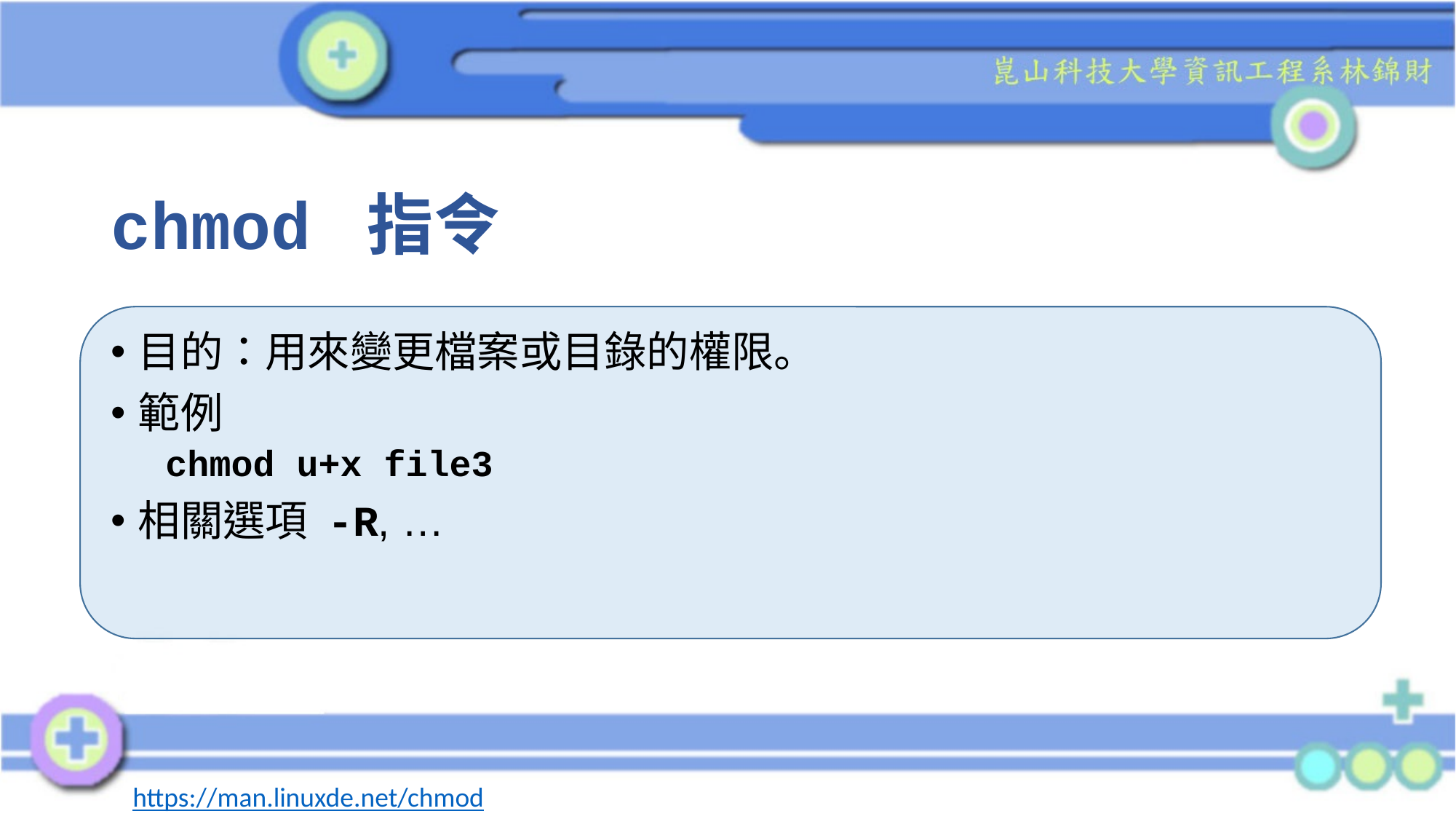

# chmod 指令

目的：用來變更檔案或目錄的權限。
範例
chmod u+x file3
相關選項 -R, …
https://man.linuxde.net/chmod